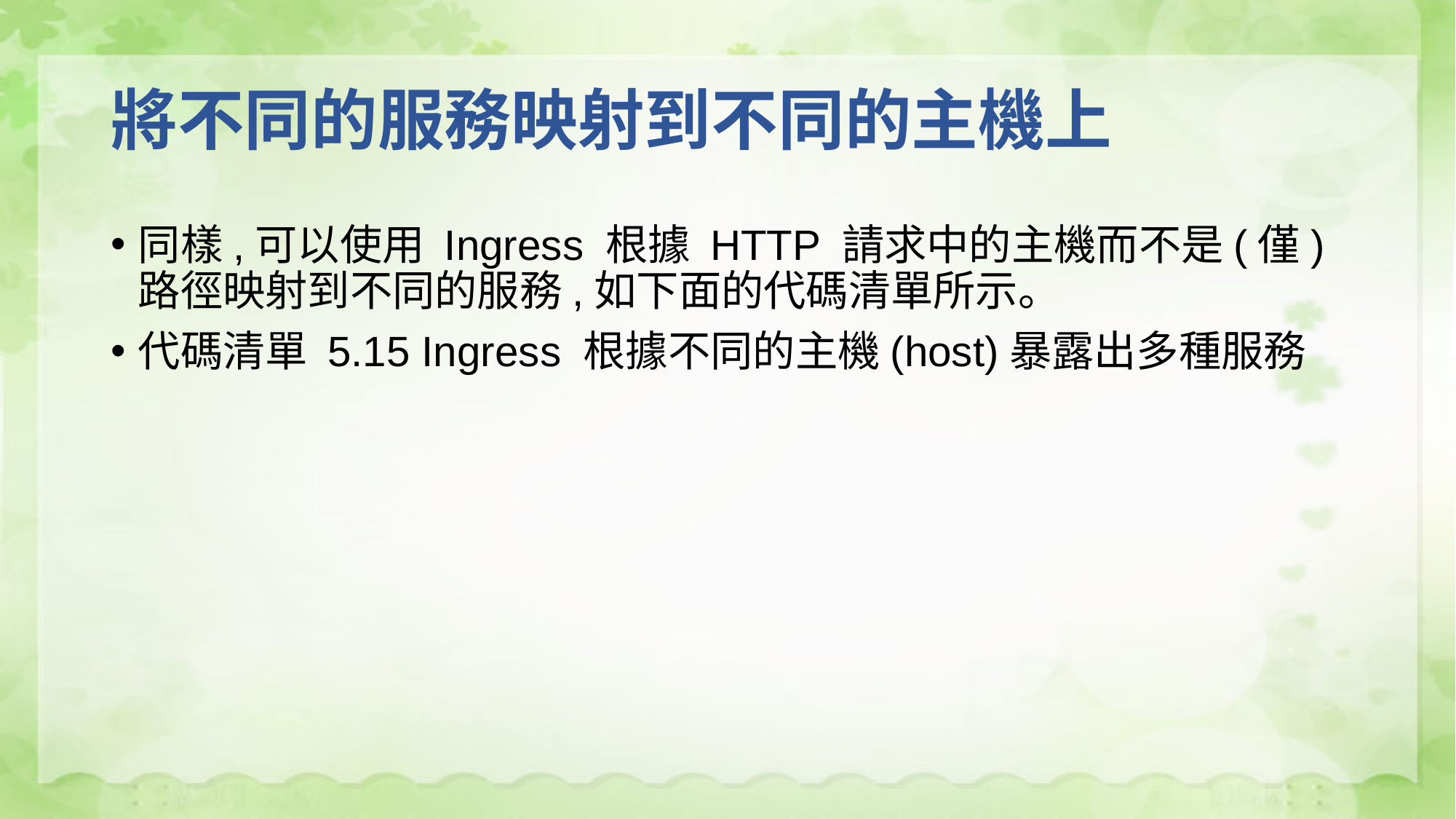

# 將不同的服務映射到不同的主機上
同樣,可以使用 Ingress 根據 HTTP 請求中的主機而不是(僅)路徑映射到不同的服務,如下面的代碼清單所示。
代碼清單 5.15 Ingress 根據不同的主機(host)暴露出多種服務